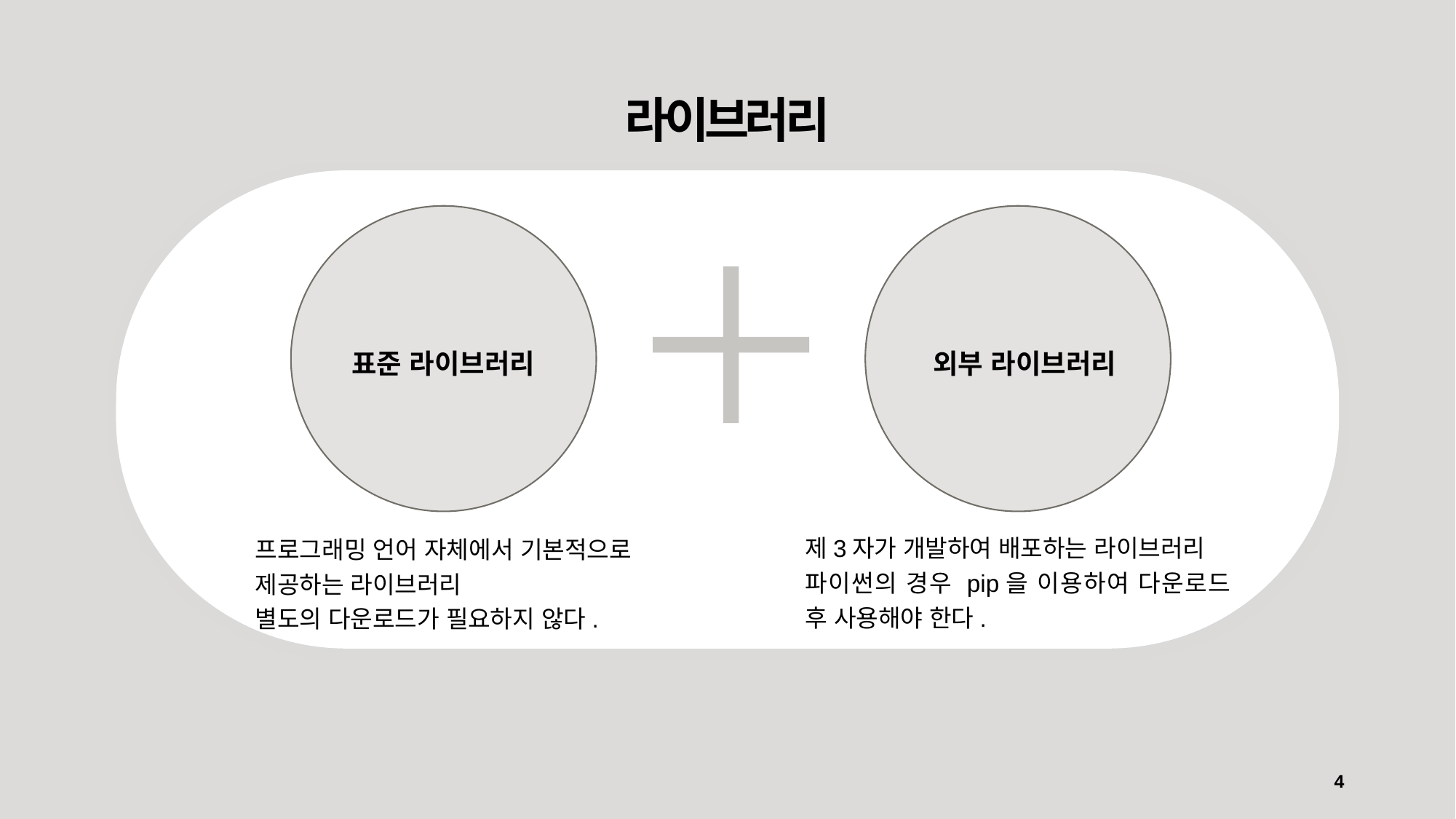

라이브러리

외부 라이브러리

표준 라이브러리

제3자가 개발하여 배포하는 라이브러리
파이썬의 경우 pip을 이용하여 다운로드 후 사용해야 한다.
프로그래밍 언어 자체에서 기본적으로 제공하는 라이브러리
별도의 다운로드가 필요하지 않다.
4